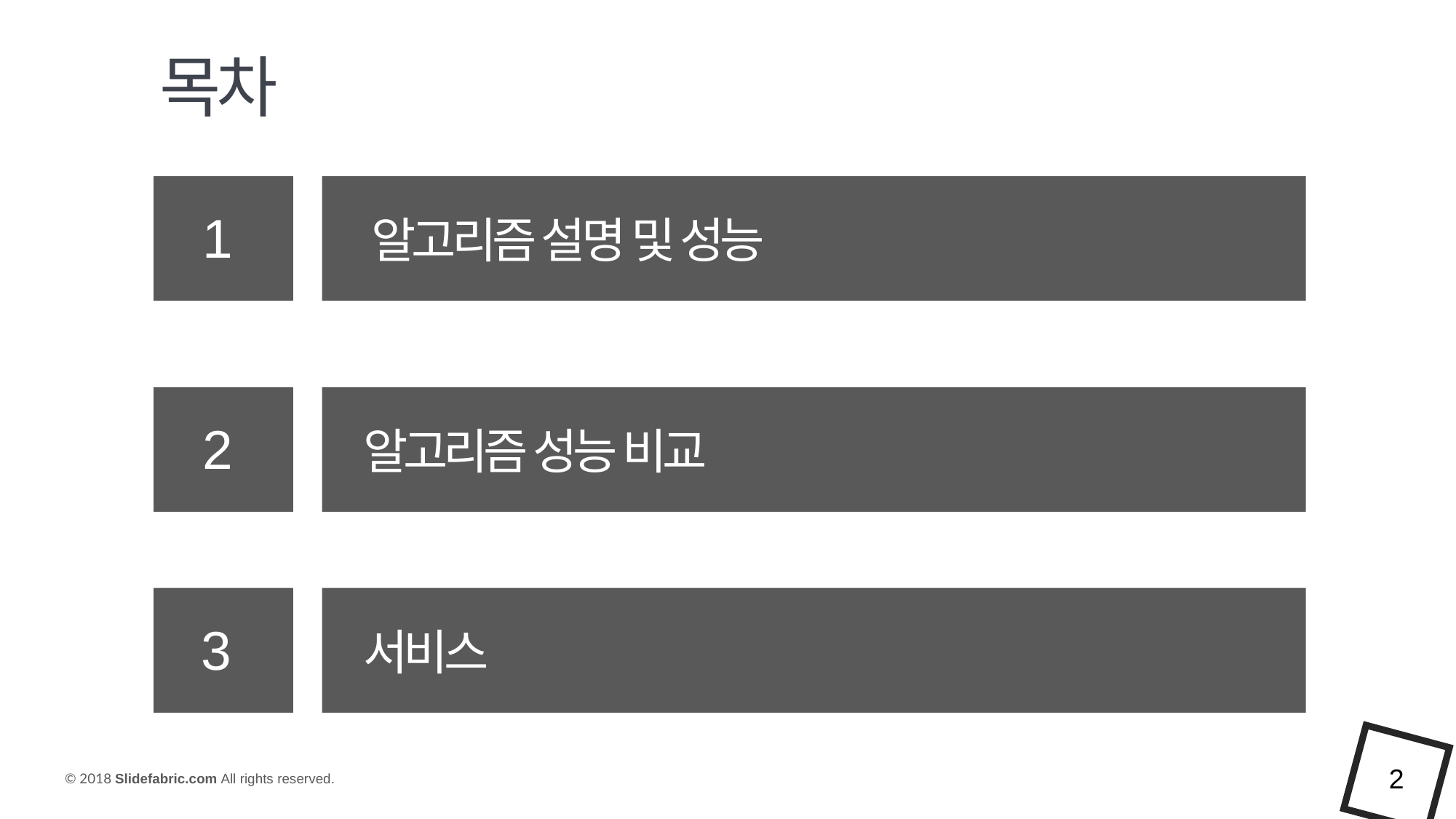

목차

1
알고리즘 설명 및 성능

2
알고리즘 성능 비교

3
서비스